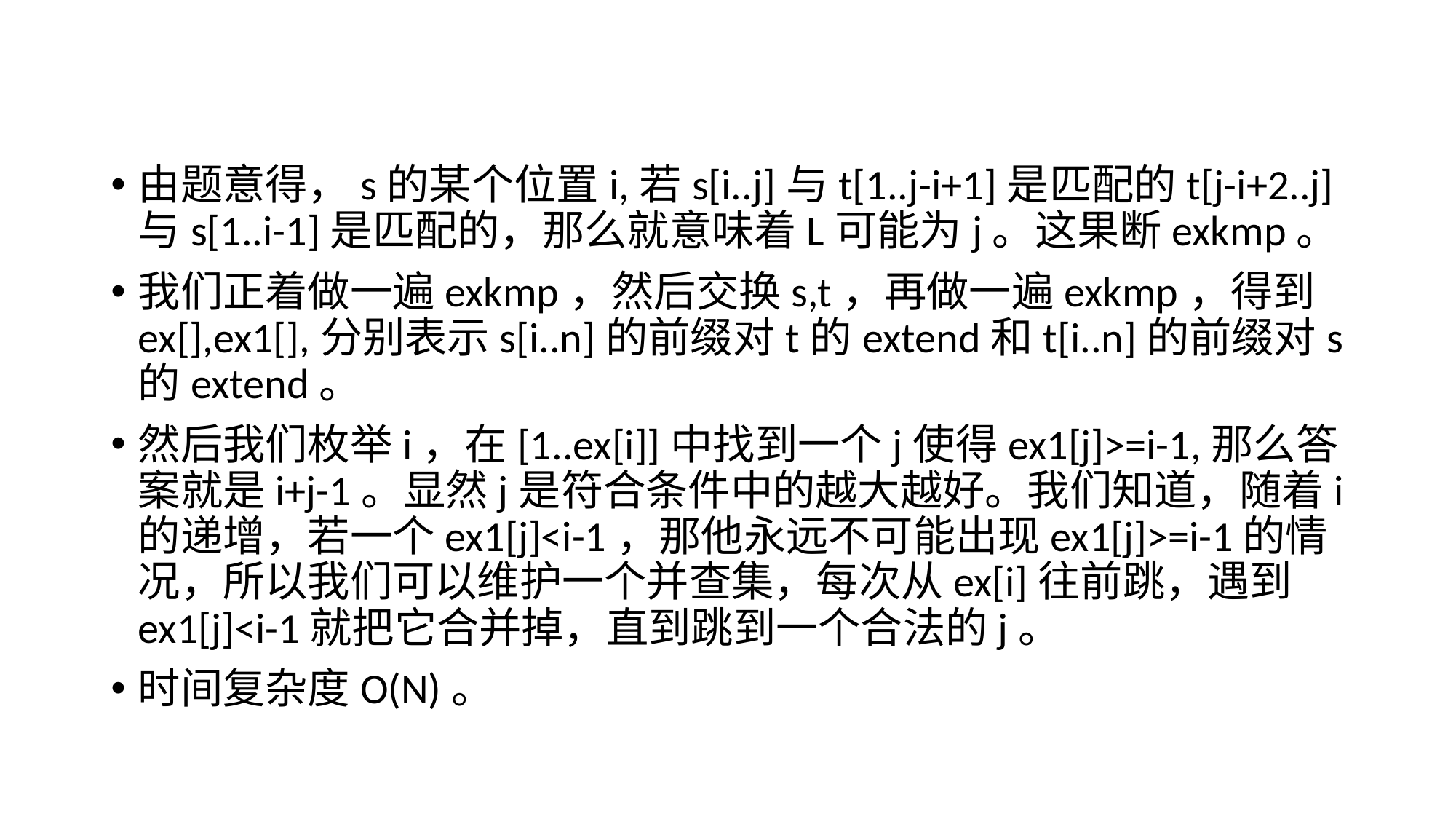

#
由题意得，s的某个位置i,若s[i..j]与t[1..j-i+1]是匹配的t[j-i+2..j]与s[1..i-1]是匹配的，那么就意味着L可能为j。这果断exkmp。
我们正着做一遍exkmp，然后交换s,t，再做一遍exkmp，得到ex[],ex1[],分别表示s[i..n]的前缀对t的extend和t[i..n]的前缀对s的extend。
然后我们枚举i，在[1..ex[i]]中找到一个j使得ex1[j]>=i-1,那么答案就是i+j-1。显然j是符合条件中的越大越好。我们知道，随着i的递增，若一个ex1[j]<i-1，那他永远不可能出现ex1[j]>=i-1的情况，所以我们可以维护一个并查集，每次从ex[i]往前跳，遇到ex1[j]<i-1就把它合并掉，直到跳到一个合法的j。
时间复杂度O(N)。